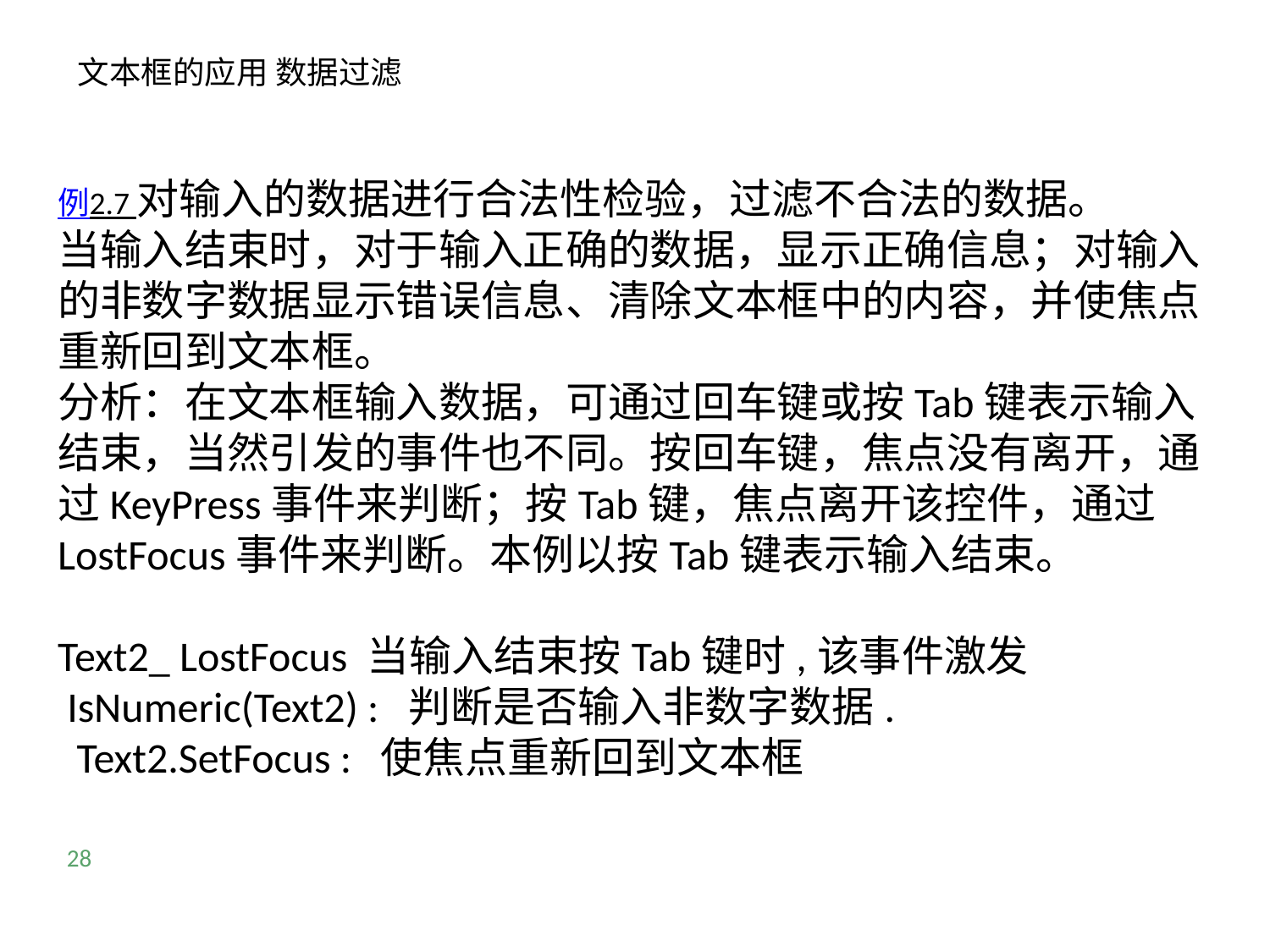

文本框的应用 数据过滤
例2.7 对输入的数据进行合法性检验，过滤不合法的数据。
当输入结束时，对于输入正确的数据，显示正确信息；对输入的非数字数据显示错误信息、清除文本框中的内容，并使焦点重新回到文本框。
分析：在文本框输入数据，可通过回车键或按Tab键表示输入结束，当然引发的事件也不同。按回车键，焦点没有离开，通过KeyPress事件来判断；按Tab键，焦点离开该控件，通过LostFocus事件来判断。本例以按Tab键表示输入结束。

Text2_ LostFocus 当输入结束按Tab键时,该事件激发
 IsNumeric(Text2) :  判断是否输入非数字数据.
  Text2.SetFocus :  使焦点重新回到文本框
28